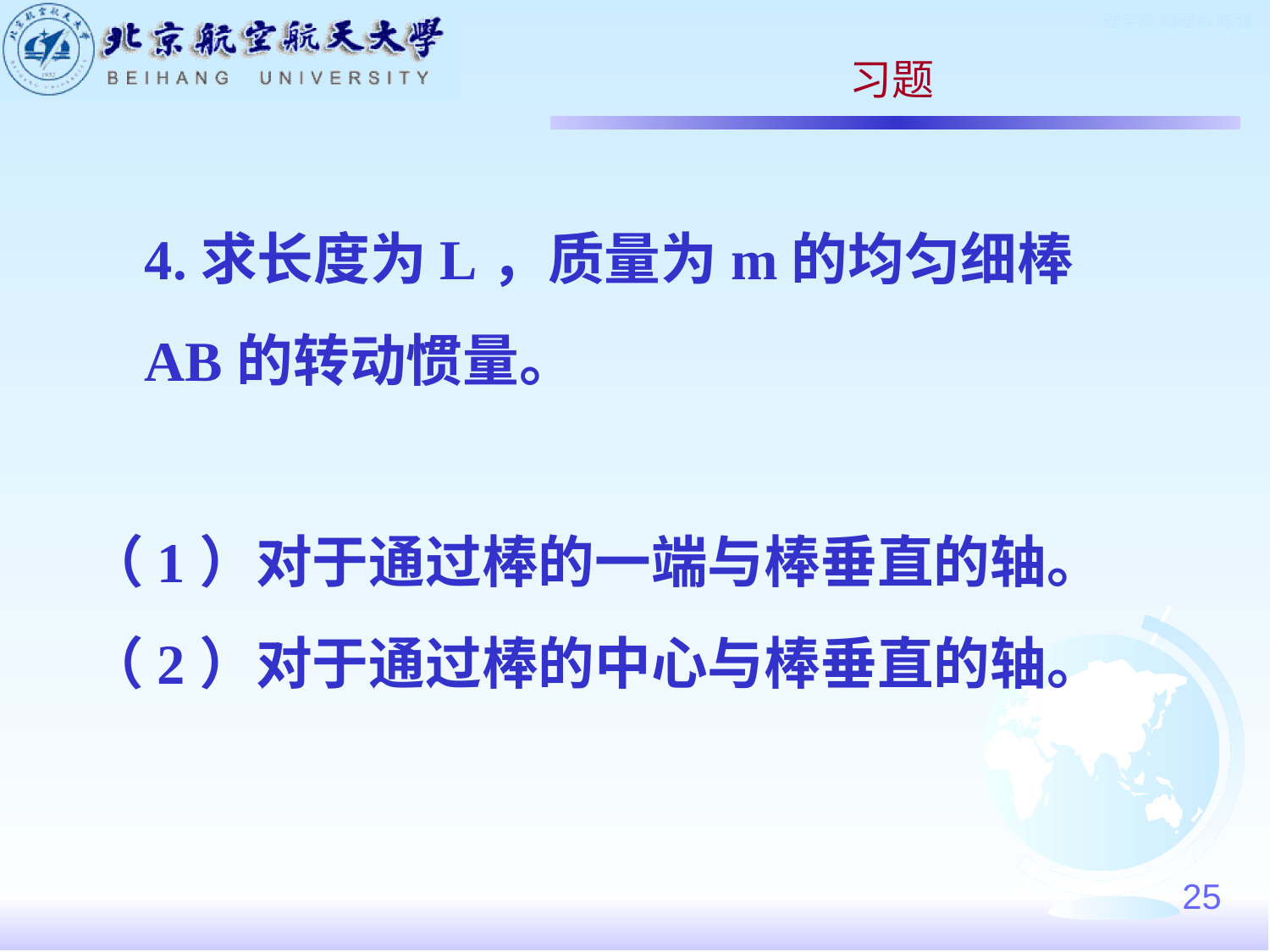

习题
4.求长度为L，质量为m的均匀细棒
AB的转动惯量。
（1）对于通过棒的一端与棒垂直的轴。
（2）对于通过棒的中心与棒垂直的轴。
25